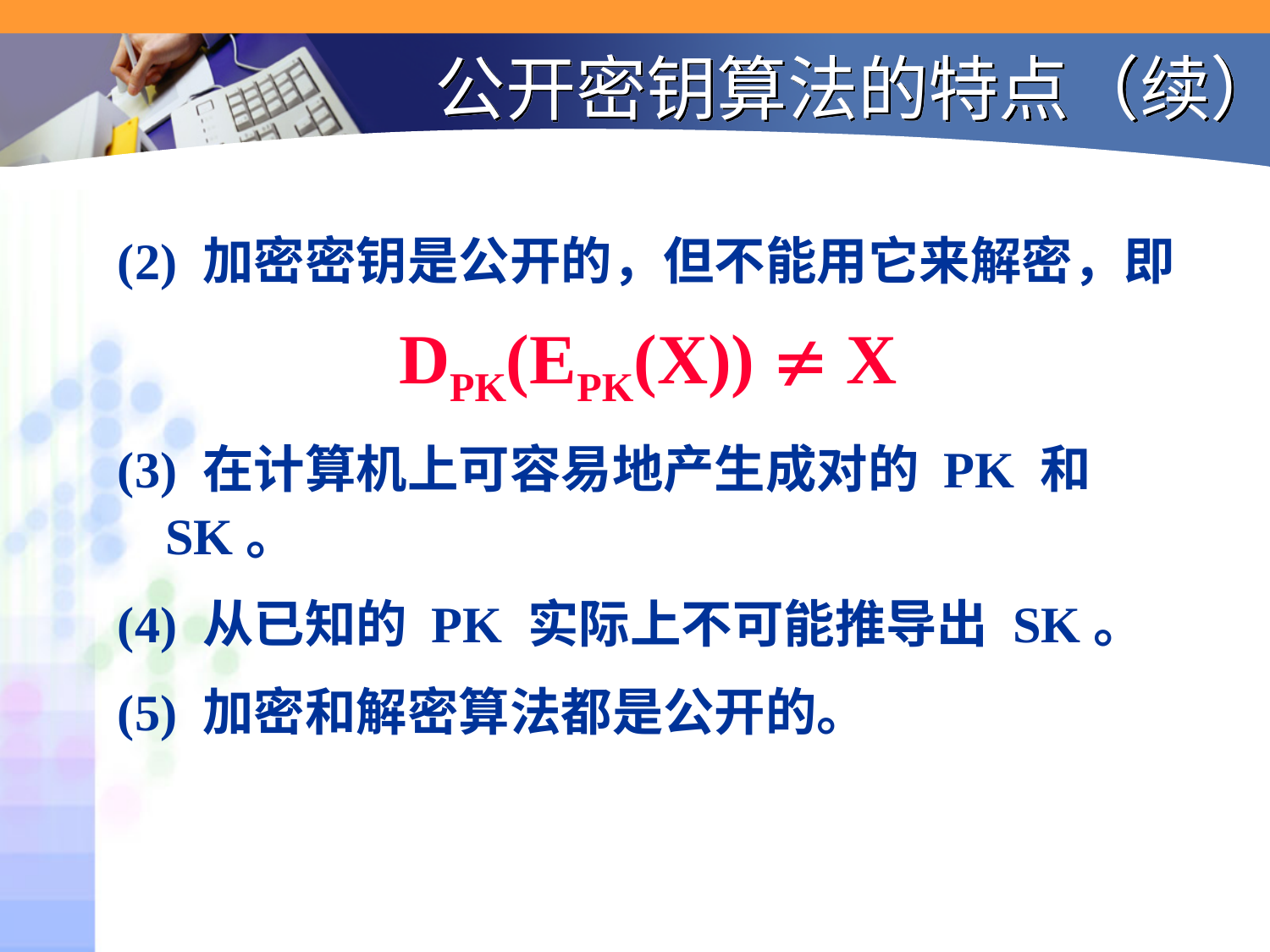

# 公开密钥算法的特点（续）
(2) 加密密钥是公开的，但不能用它来解密，即
                DPK(EPK(X)) ≠ X
(3) 在计算机上可容易地产生成对的 PK 和 SK。
(4) 从已知的 PK 实际上不可能推导出 SK。
(5) 加密和解密算法都是公开的。